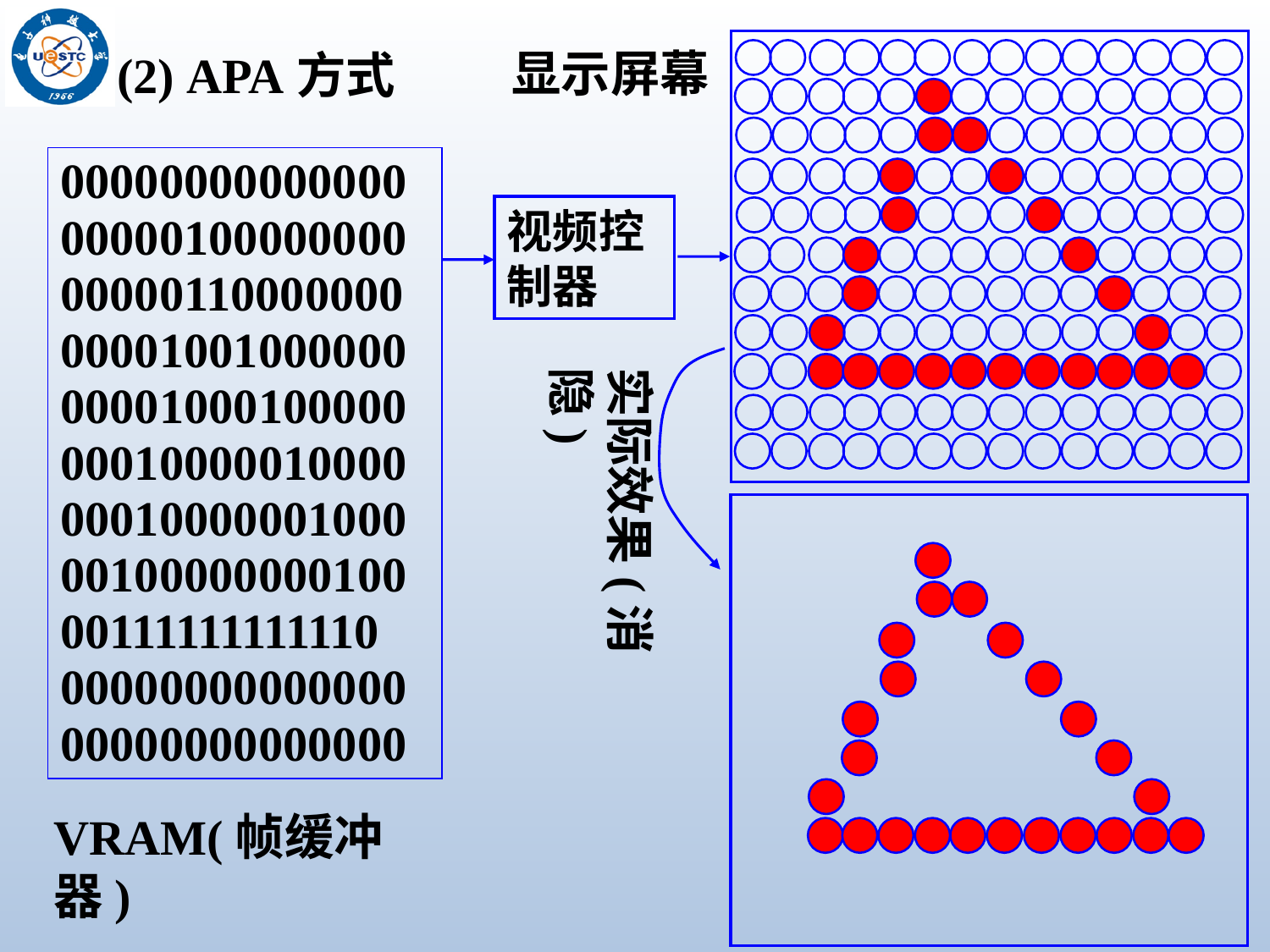

显示屏幕
(2) APA方式

00000000000000
00000100000000
00000110000000
00001001000000
00001000100000
00010000010000 00010000001000 00100000000100
00111111111110
00000000000000 00000000000000

视频控制器

实际效果(消隐)

VRAM(帧缓冲器)